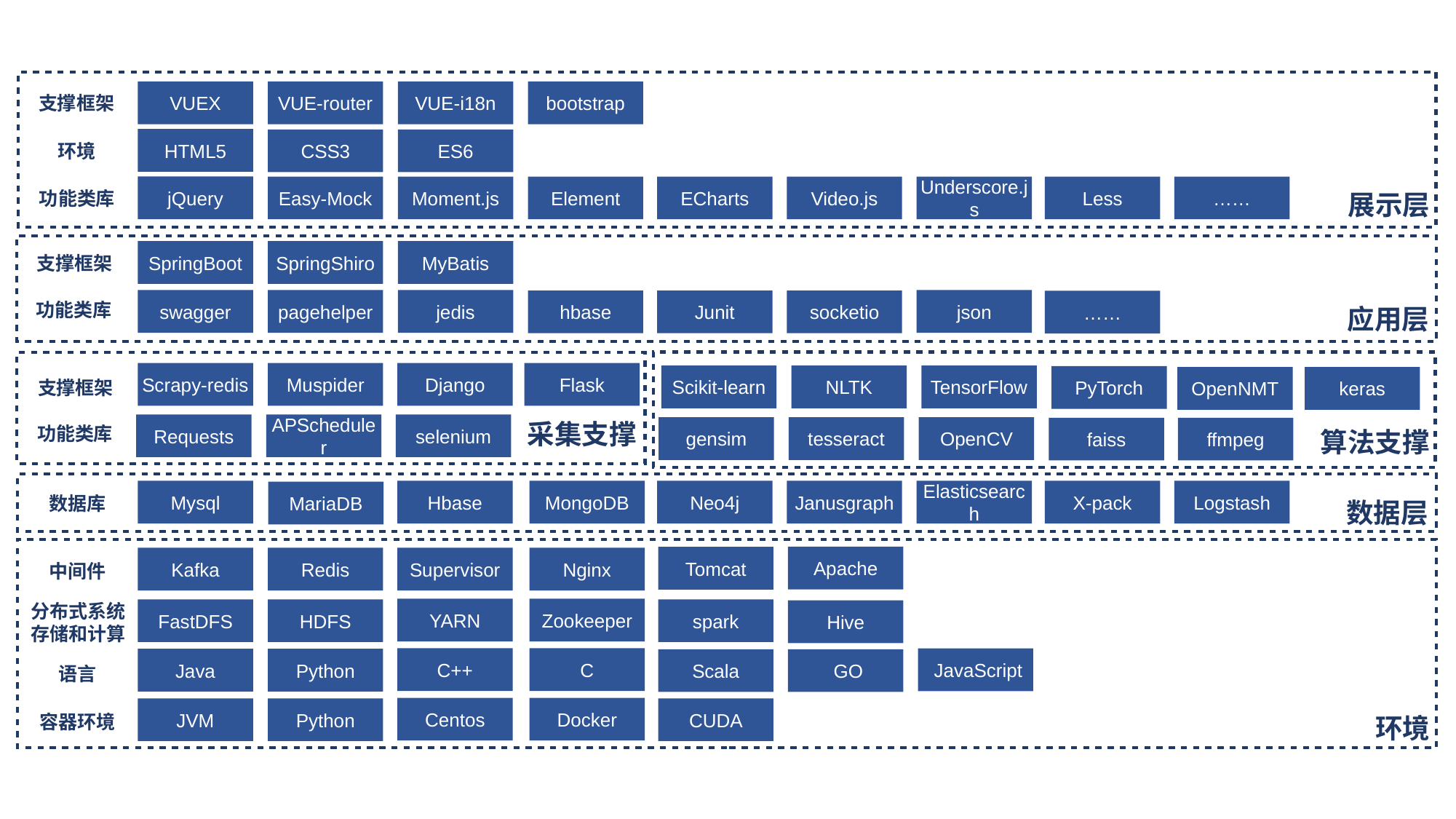

VUEX
VUE-router
VUE-i18n
bootstrap
支撑框架
HTML5
CSS3
ES6
环境
jQuery
Easy-Mock
Moment.js
Element
ECharts
Video.js
Underscore.js
Less
……
功能类库
展示层

SpringBoot
SpringShiro
MyBatis
支撑框架
jedis
json
swagger
pagehelper
hbase
Junit
socketio
……
功能类库
应用层

Scrapy-redis
Muspider
Django
Flask
Scikit-learn
NLTK
TensorFlow
PyTorch
OpenNMT
keras
支撑框架
采集支撑
Requests
APScheduler
selenium
OpenCV
gensim
tesseract
faiss
ffmpeg
功能类库
算法支撑

Mysql
Hbase
MongoDB
Neo4j
Janusgraph
Elasticsearch
X-pack
Logstash
MariaDB
数据库
数据层

Apache
Tomcat
Kafka
Redis
Supervisor
Nginx
中间件
分布式系统存储和计算
YARN
Zookeeper
FastDFS
HDFS
spark
Hive
C++
C
 JavaScript
Java
Python
Scala
 GO
语言
Centos
Docker
JVM
Python
CUDA
容器环境
环境